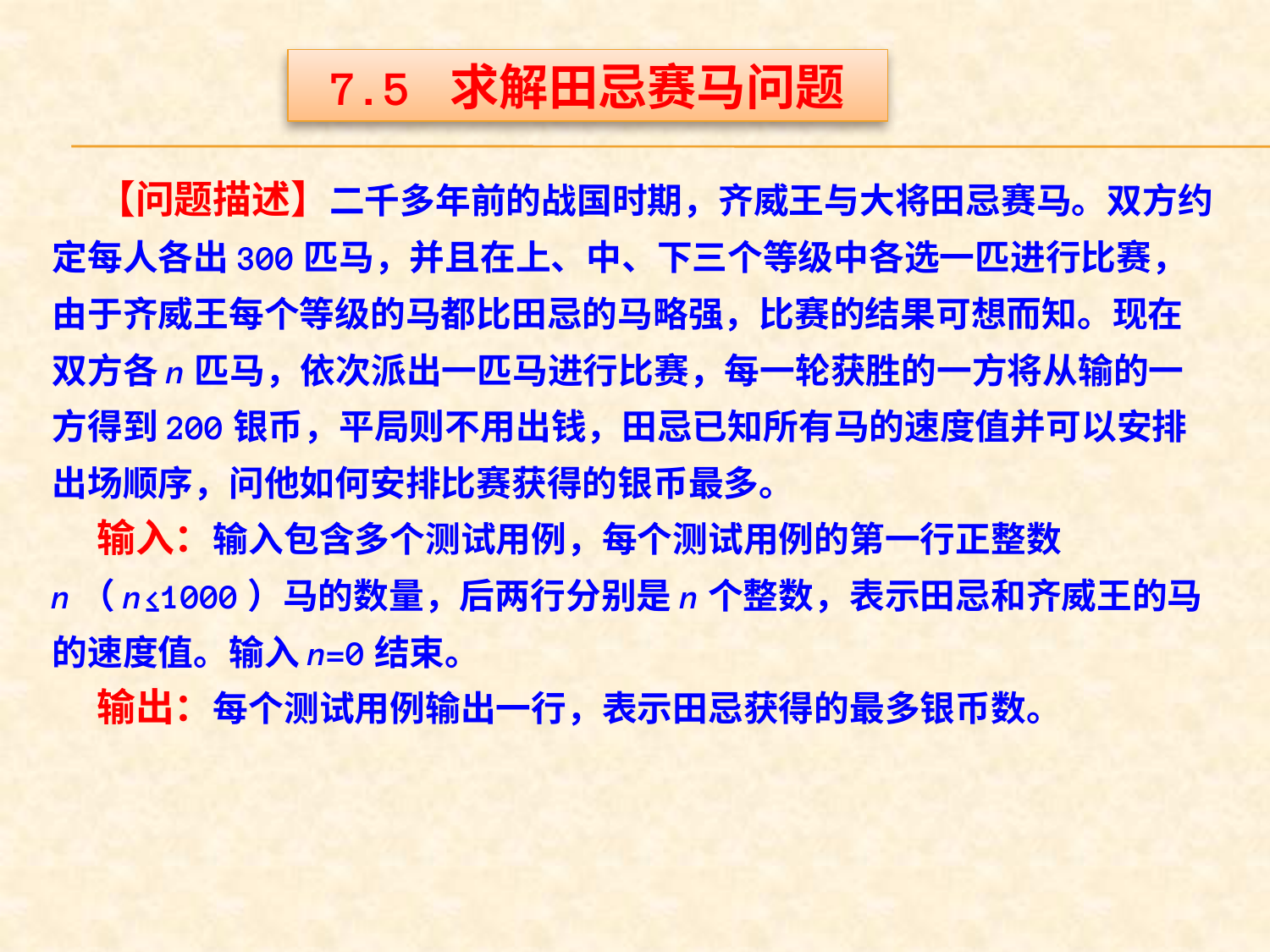

7.5 求解田忌赛马问题
    【问题描述】二千多年前的战国时期，齐威王与大将田忌赛马。双方约定每人各出300匹马，并且在上、中、下三个等级中各选一匹进行比赛，由于齐威王每个等级的马都比田忌的马略强，比赛的结果可想而知。现在双方各n匹马，依次派出一匹马进行比赛，每一轮获胜的一方将从输的一方得到200银币，平局则不用出钱，田忌已知所有马的速度值并可以安排出场顺序，问他如何安排比赛获得的银币最多。
    输入：输入包含多个测试用例，每个测试用例的第一行正整数n（n≤1000）马的数量，后两行分别是n个整数，表示田忌和齐威王的马的速度值。输入n=0结束。
    输出：每个测试用例输出一行，表示田忌获得的最多银币数。